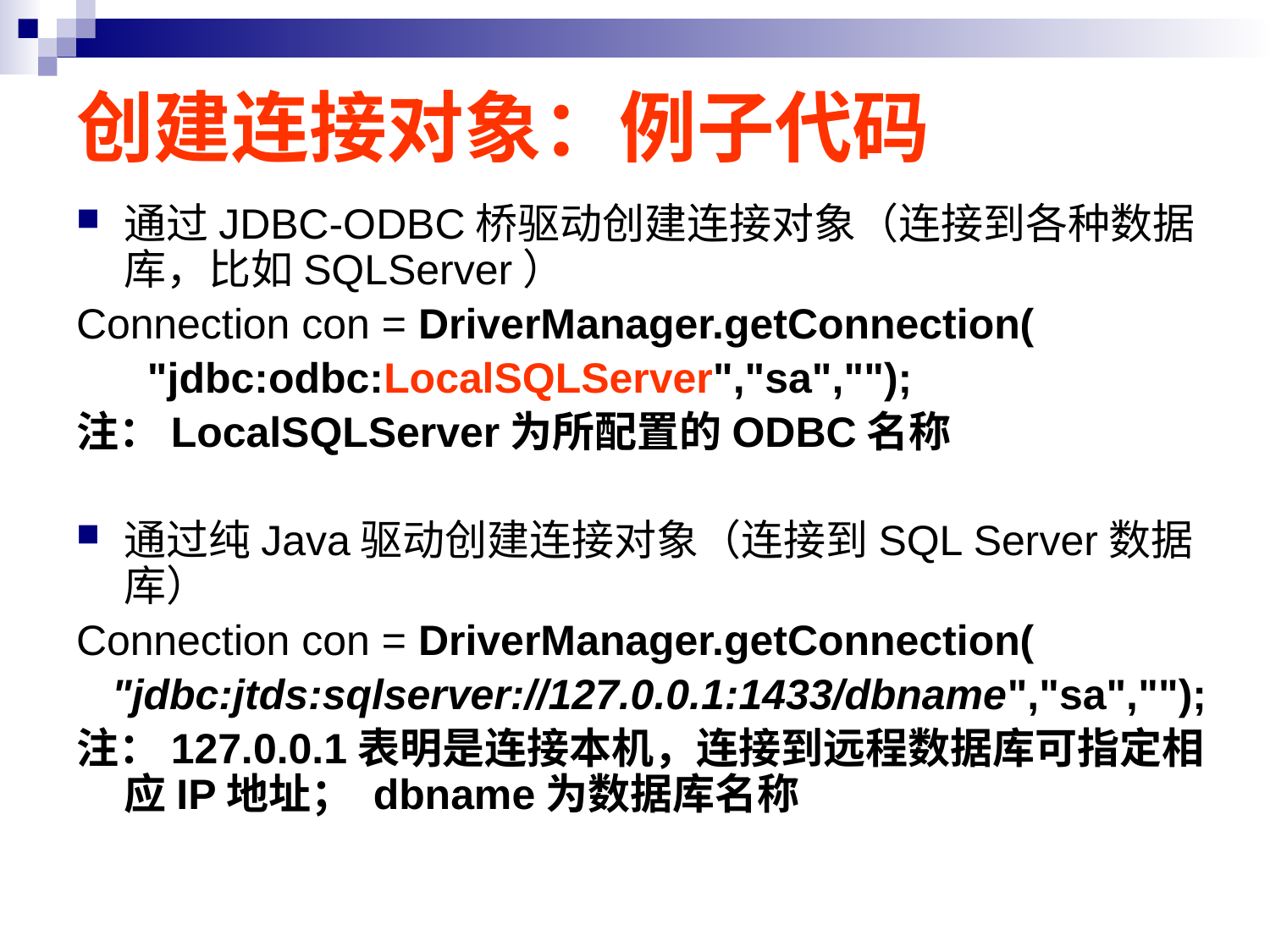

# 创建连接对象：例子代码
通过JDBC-ODBC桥驱动创建连接对象（连接到各种数据库，比如SQLServer）
Connection con = DriverManager.getConnection(
      "jdbc:odbc:LocalSQLServer","sa","");
注：LocalSQLServer为所配置的ODBC名称

通过纯Java驱动创建连接对象（连接到SQL Server数据库）
Connection con = DriverManager.getConnection(
   "jdbc:jtds:sqlserver://127.0.0.1:1433/dbname","sa","");
注：127.0.0.1表明是连接本机，连接到远程数据库可指定相应IP地址； dbname为数据库名称
19